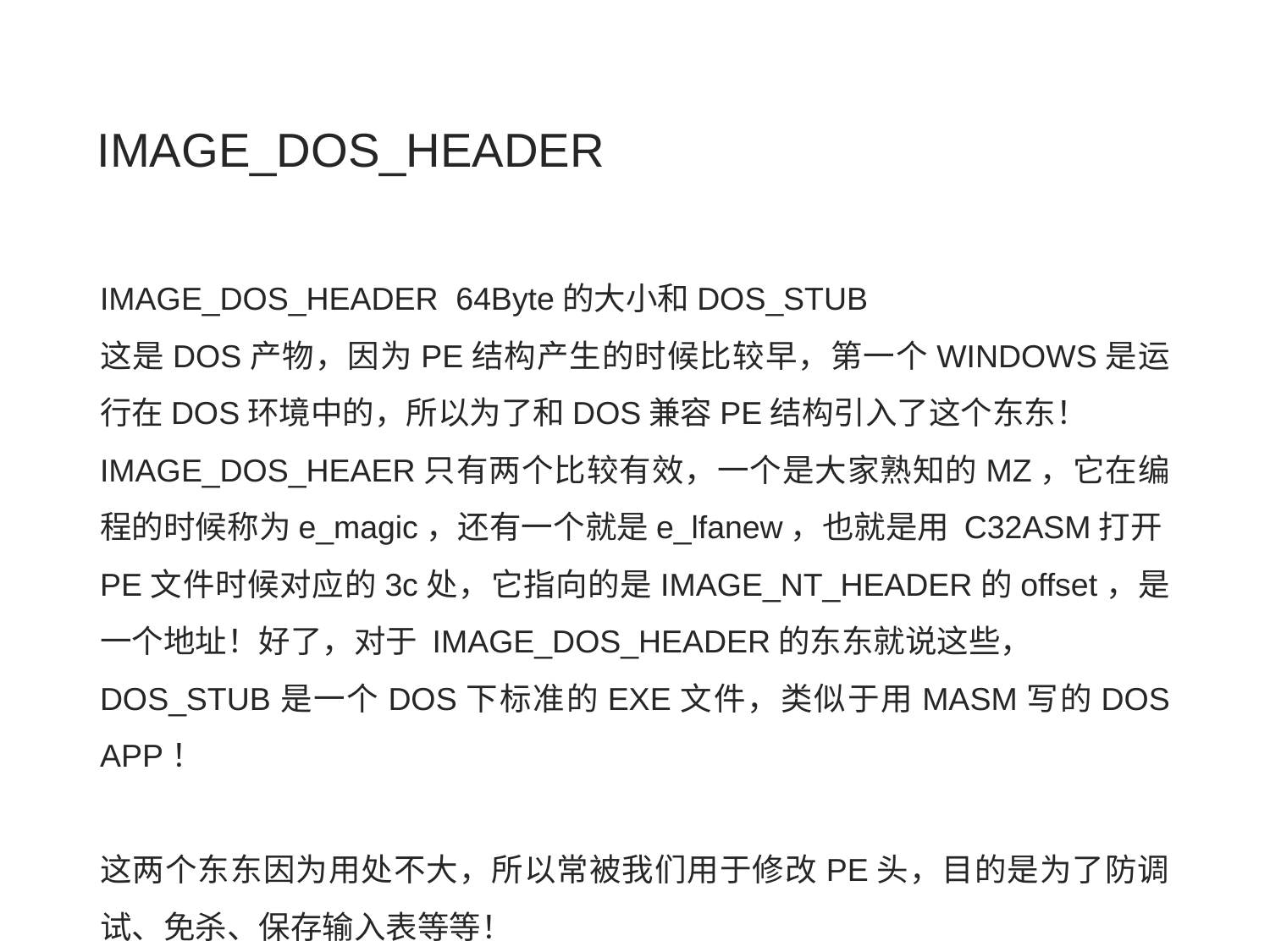

# IMAGE_DOS_HEADER
IMAGE_DOS_HEADER  64Byte的大小和DOS_STUB
这是DOS产物，因为PE结构产生的时候比较早，第一个WINDOWS是运行在DOS环境中的，所以为了和DOS兼容PE结构引入了这个东东！
IMAGE_DOS_HEAER只有两个比较有效，一个是大家熟知的MZ，它在编程的时候称为e_magic，还有一个就是e_lfanew，也就是用 C32ASM打开PE文件时候对应的3c处，它指向的是IMAGE_NT_HEADER的offset，是一个地址！好了，对于 IMAGE_DOS_HEADER的东东就说这些，
DOS_STUB是一个DOS下标准的EXE文件，类似于用MASM写的DOS APP！

这两个东东因为用处不大，所以常被我们用于修改PE头，目的是为了防调试、免杀、保存输入表等等！